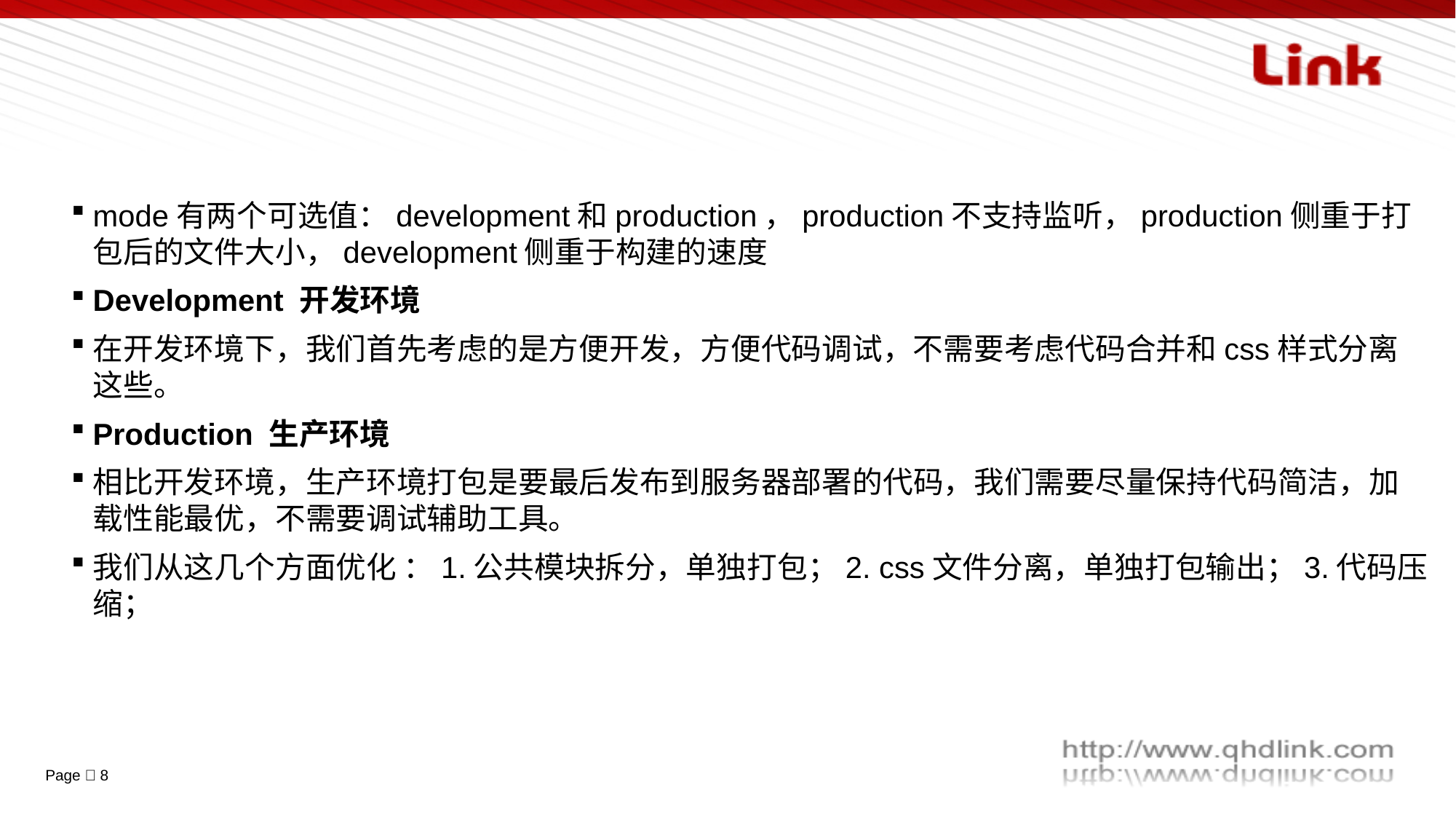

#
mode有两个可选值：development和production，production不支持监听，production侧重于打包后的文件大小，development侧重于构建的速度
Development 开发环境
在开发环境下，我们首先考虑的是方便开发，方便代码调试，不需要考虑代码合并和css样式分离这些。
Production 生产环境
相比开发环境，生产环境打包是要最后发布到服务器部署的代码，我们需要尽量保持代码简洁，加载性能最优，不需要调试辅助工具。
我们从这几个方面优化 ：1.公共模块拆分，单独打包；2. css文件分离，单独打包输出；3.代码压缩；